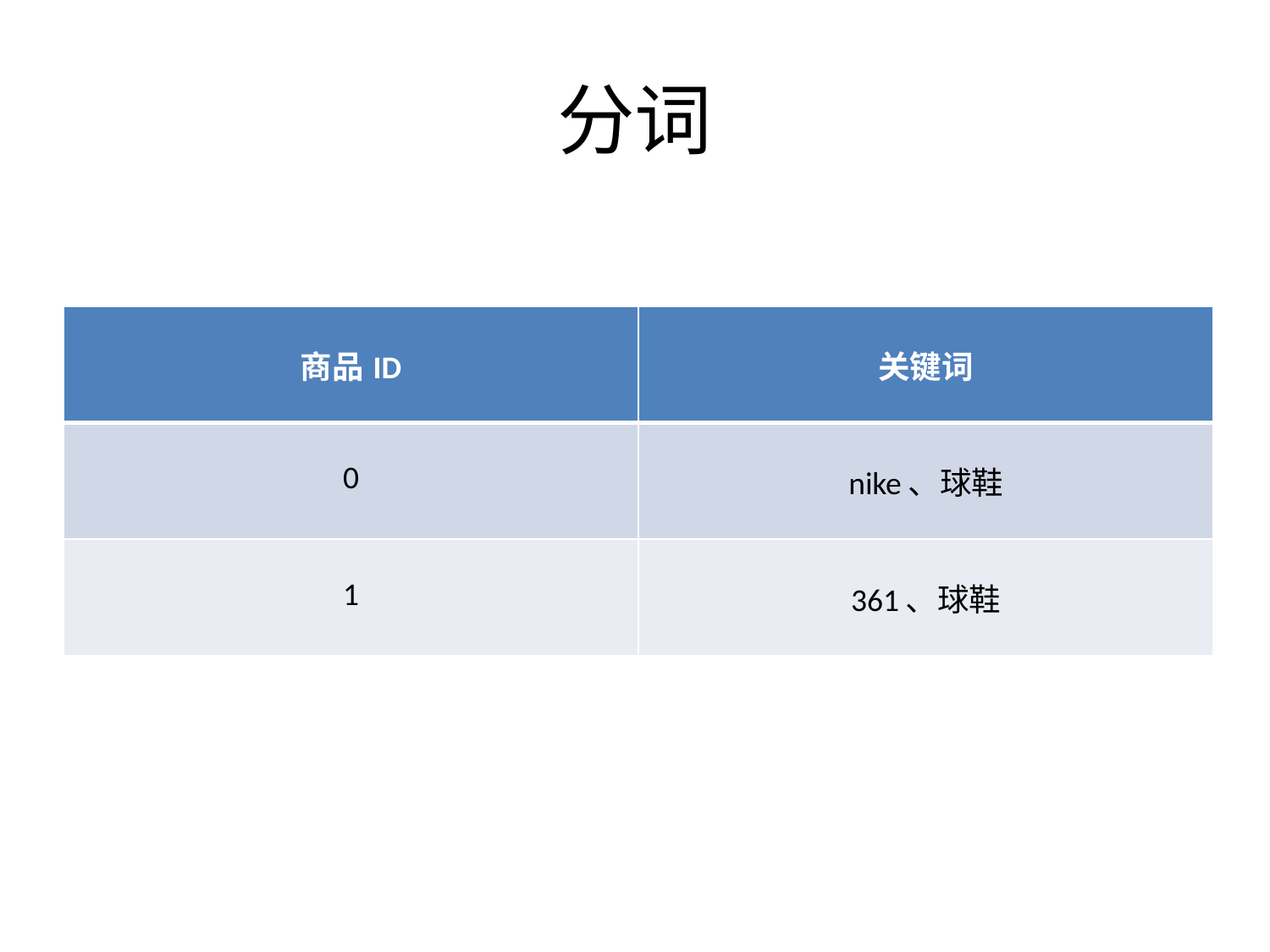

# 分词
| 商品ID | 关键词 |
| --- | --- |
| 0 | nike、球鞋 |
| 1 | 361、球鞋 |